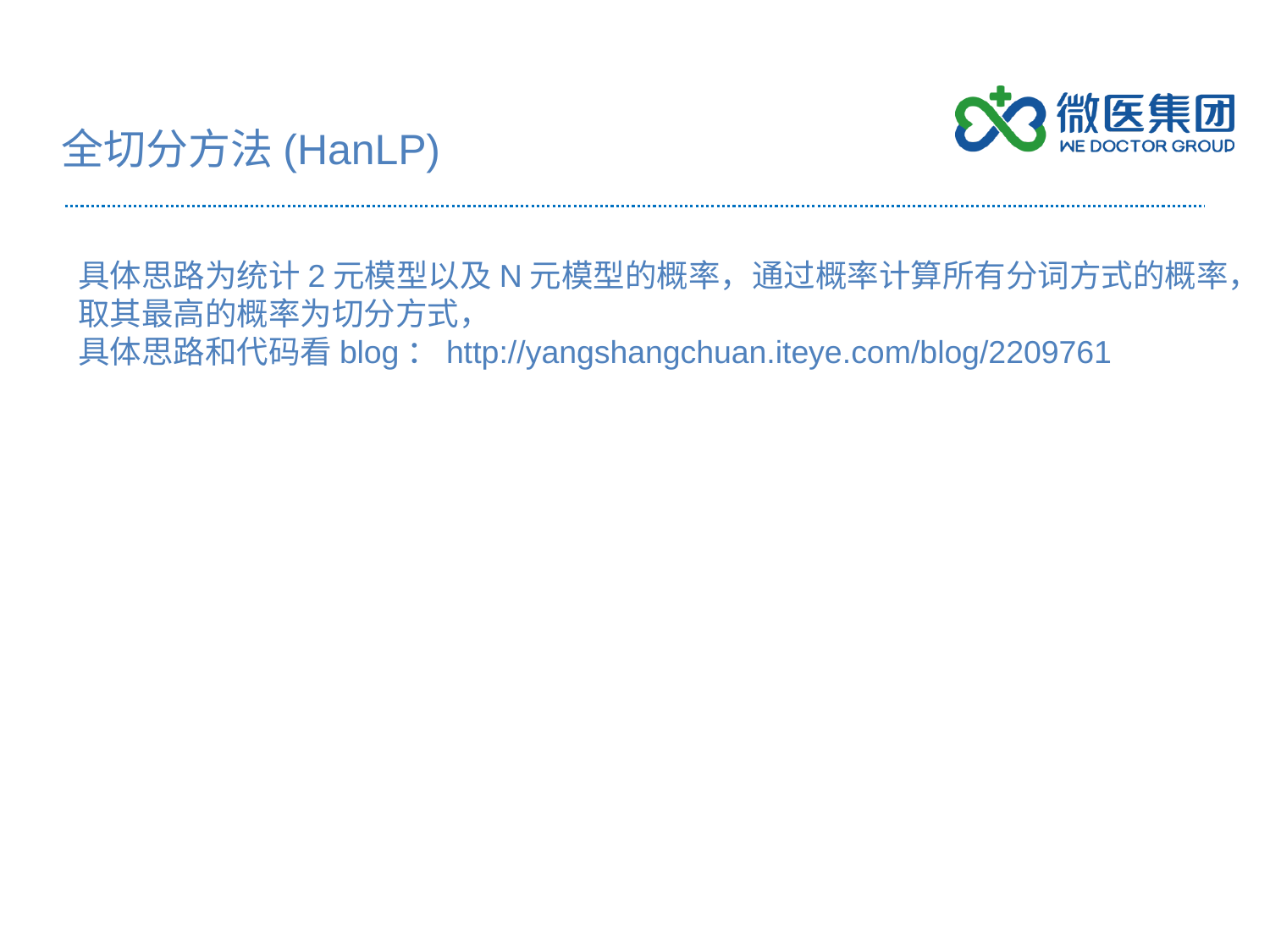

全切分方法(HanLP)
具体思路为统计2元模型以及N元模型的概率，通过概率计算所有分词方式的概率，
取其最高的概率为切分方式，
具体思路和代码看blog：http://yangshangchuan.iteye.com/blog/2209761